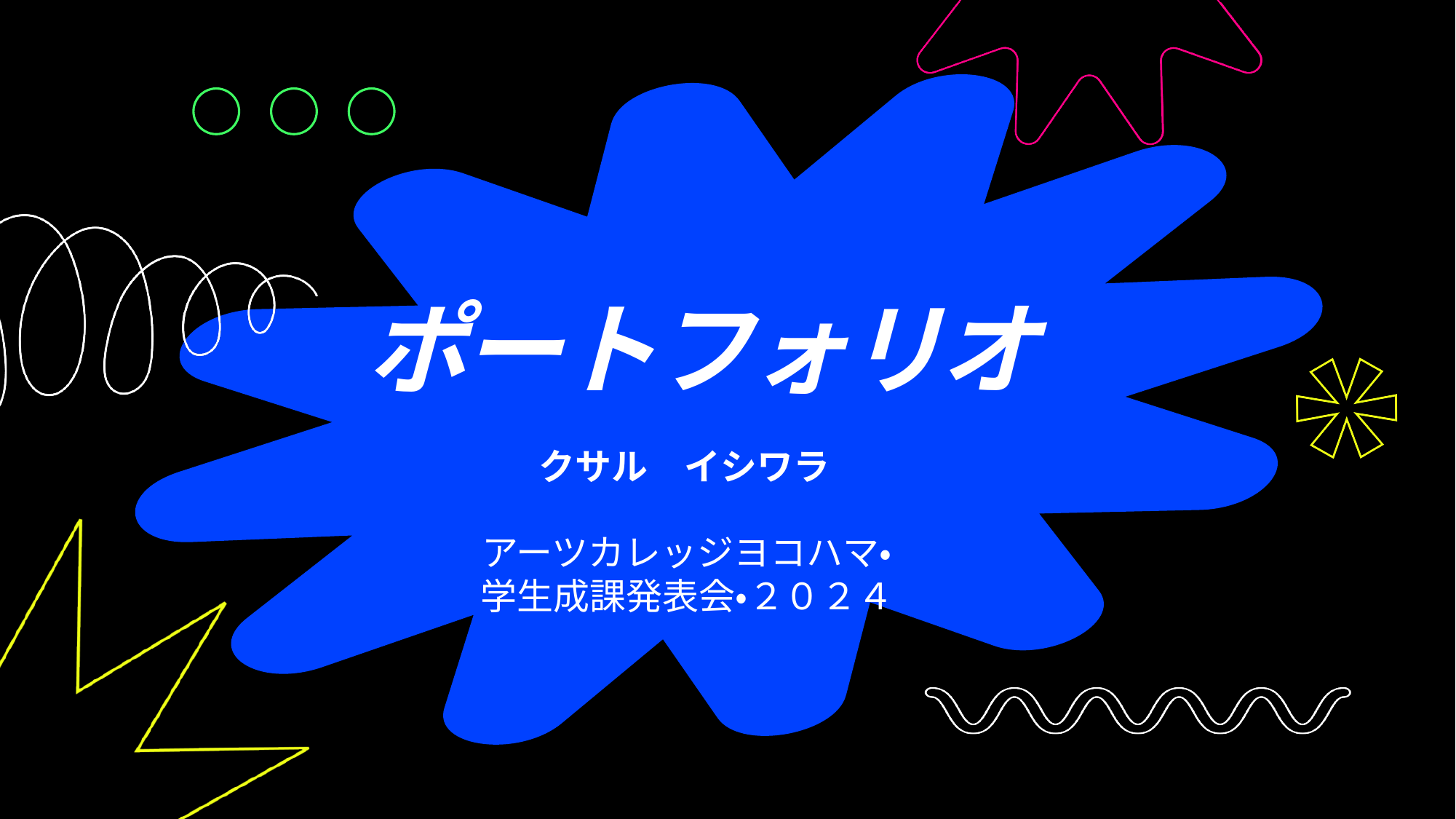

# ポートフォリオ
クサル　イシワラ
アーツカレッジヨコハマ・
学生成課発表会・２０２４